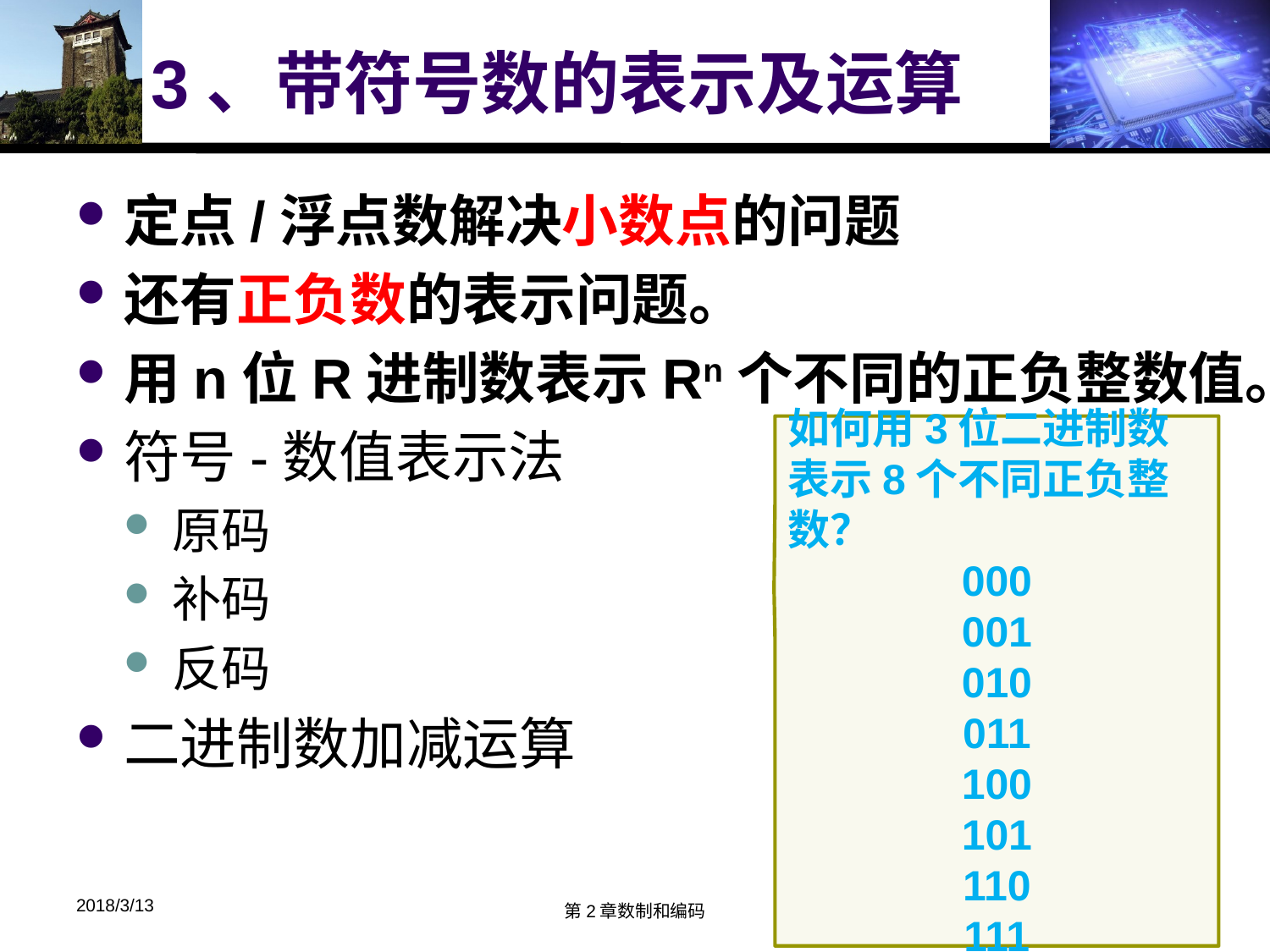

# 3、带符号数的表示及运算
定点/浮点数解决小数点的问题
还有正负数的表示问题。
用n位R进制数表示Rn个不同的正负整数值。
符号-数值表示法
原码
补码
反码
二进制数加减运算

如何用3位二进制数表示8个不同正负整数？
000
001
010
011
100
101
110
111

2018/3/13
第2章数制和编码
24